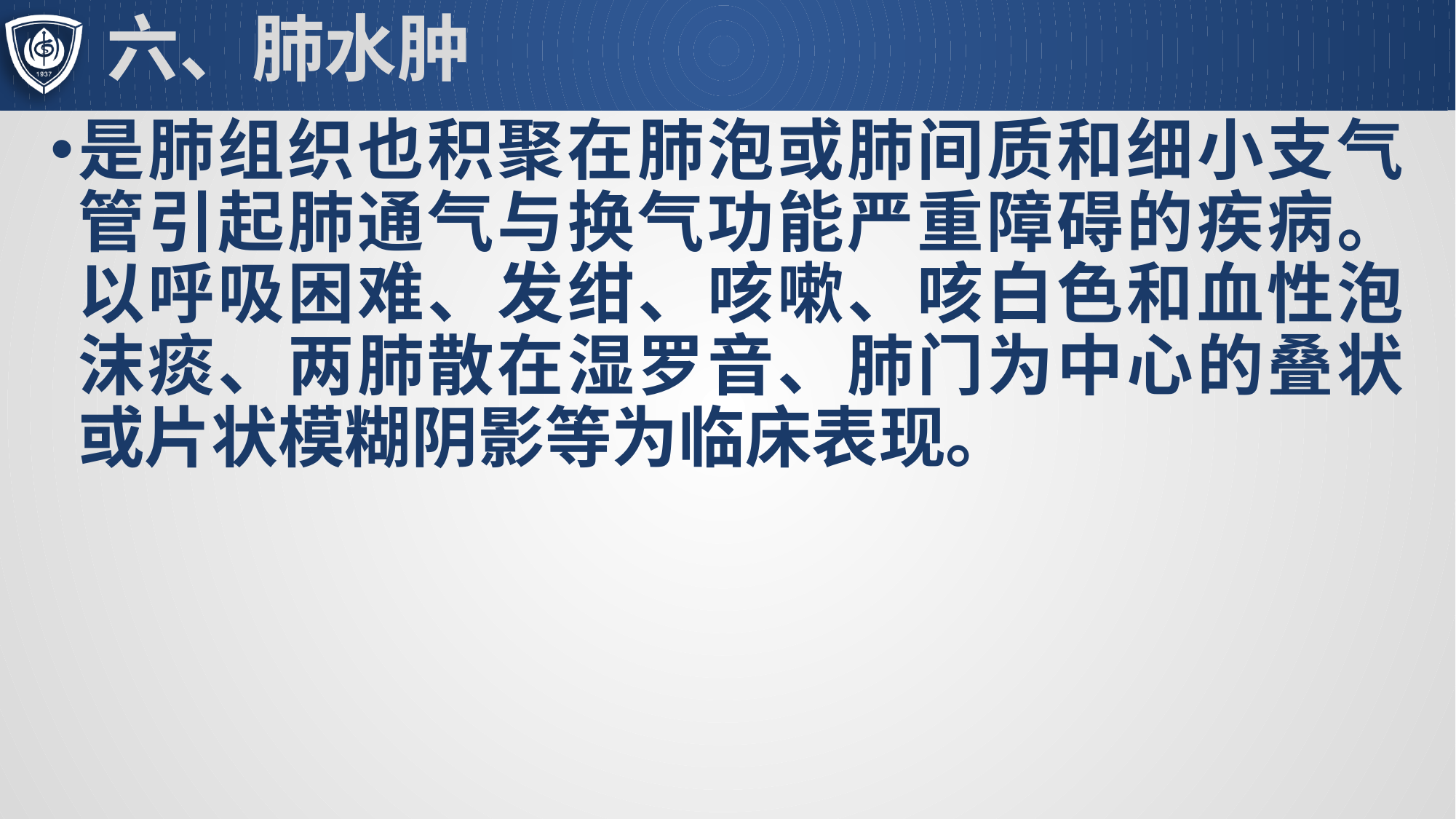

# 六、肺水肿
是肺组织也积聚在肺泡或肺间质和细小支气管引起肺通气与换气功能严重障碍的疾病。以呼吸困难、发绀、咳嗽、咳白色和血性泡沫痰、两肺散在湿罗音、肺门为中心的叠状或片状模糊阴影等为临床表现。